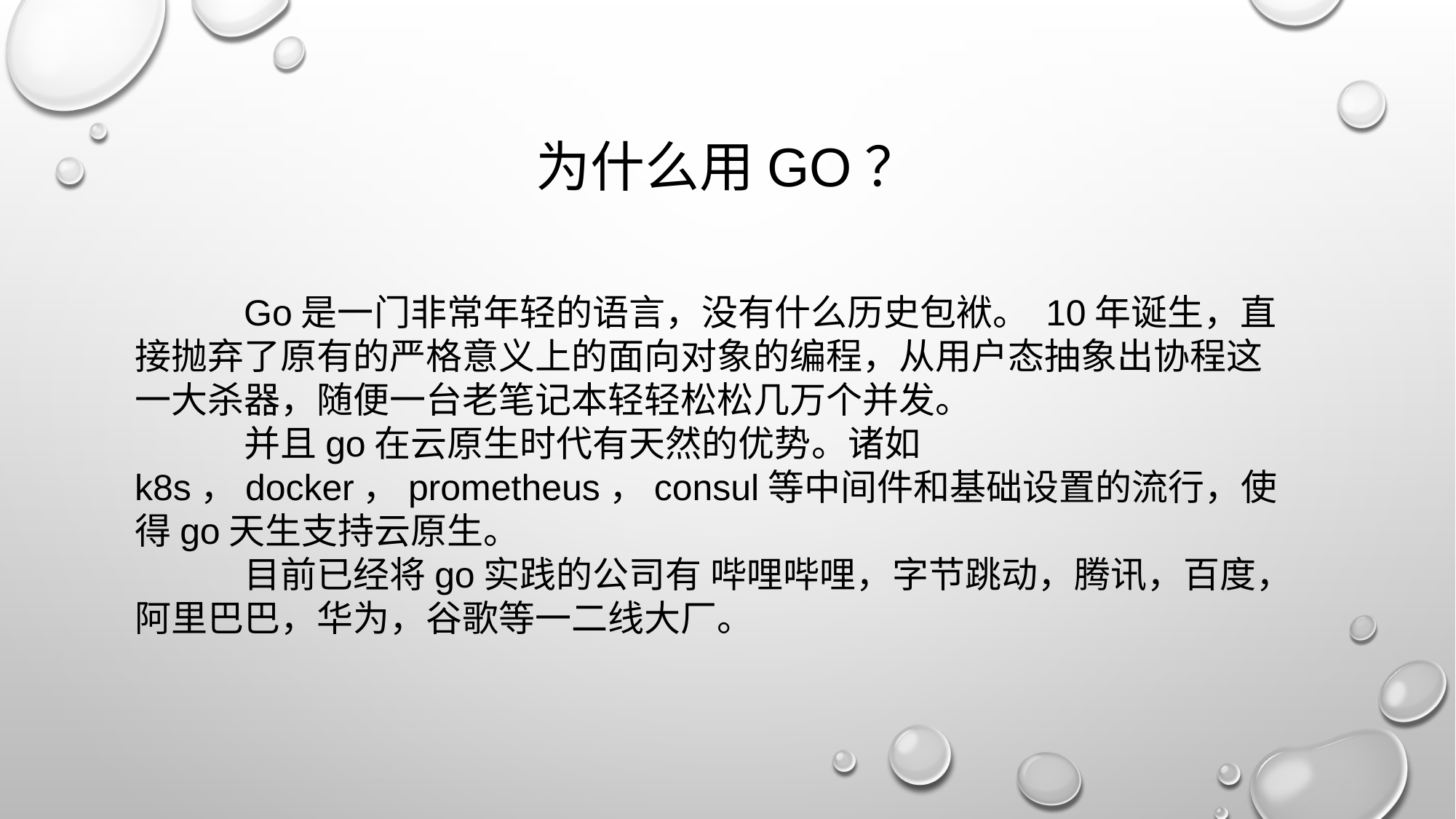

# 为什么用go？
	Go是一门非常年轻的语言，没有什么历史包袱。 10年诞生，直接抛弃了原有的严格意义上的面向对象的编程，从用户态抽象出协程这一大杀器，随便一台老笔记本轻轻松松几万个并发。
	并且go在云原生时代有天然的优势。诸如k8s，docker，prometheus，consul等中间件和基础设置的流行，使得go天生支持云原生。
	目前已经将go实践的公司有 哔哩哔哩，字节跳动，腾讯，百度，阿里巴巴，华为，谷歌等一二线大厂。